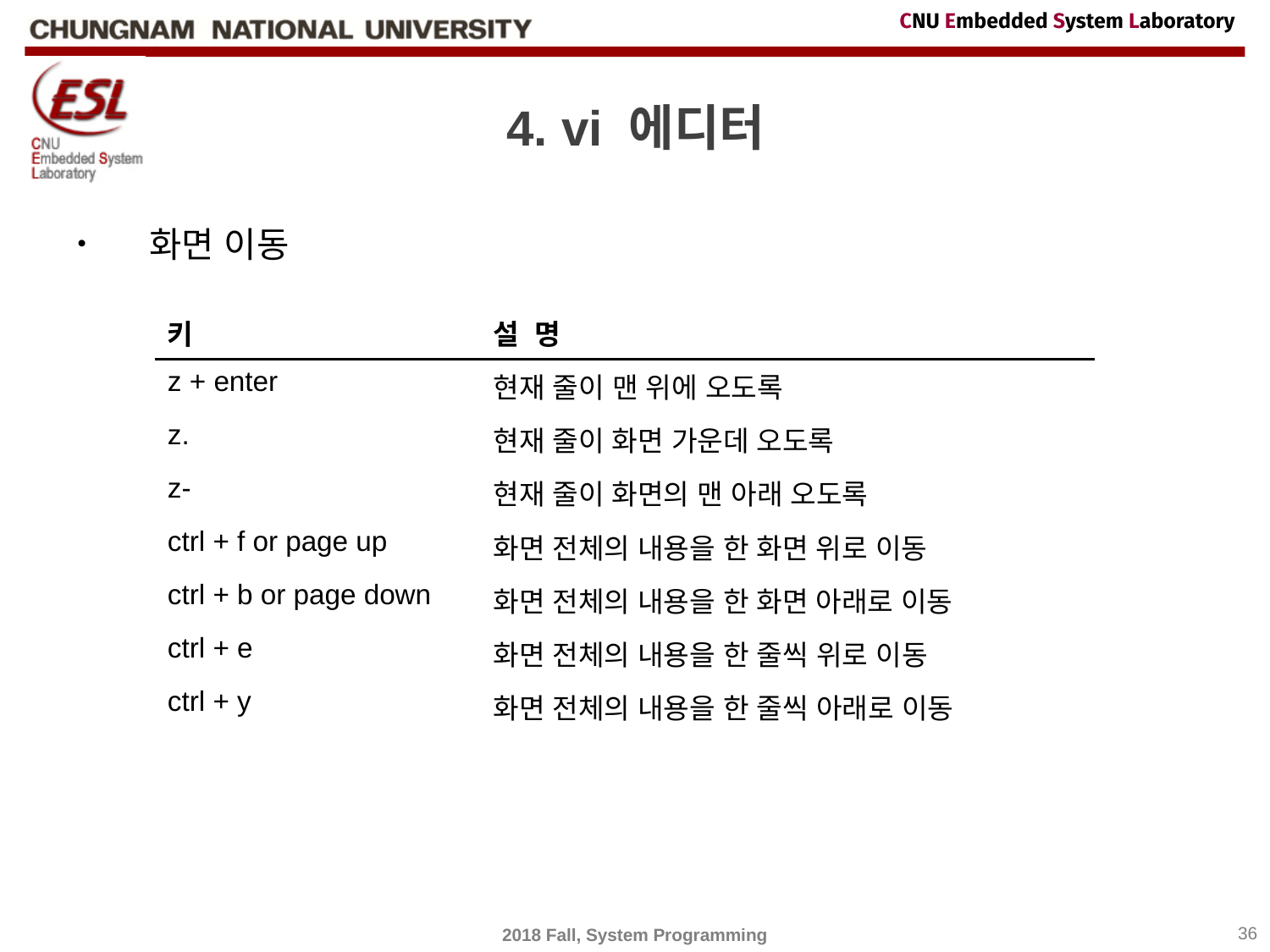

# 4. vi 에디터
화면 이동
| 키 | 설 명 |
| --- | --- |
| z + enter | 현재 줄이 맨 위에 오도록 |
| z. | 현재 줄이 화면 가운데 오도록 |
| z- | 현재 줄이 화면의 맨 아래 오도록 |
| ctrl + f or page up | 화면 전체의 내용을 한 화면 위로 이동 |
| ctrl + b or page down | 화면 전체의 내용을 한 화면 아래로 이동 |
| ctrl + e | 화면 전체의 내용을 한 줄씩 위로 이동 |
| ctrl + y | 화면 전체의 내용을 한 줄씩 아래로 이동 |
2018 Fall, System Programming
36